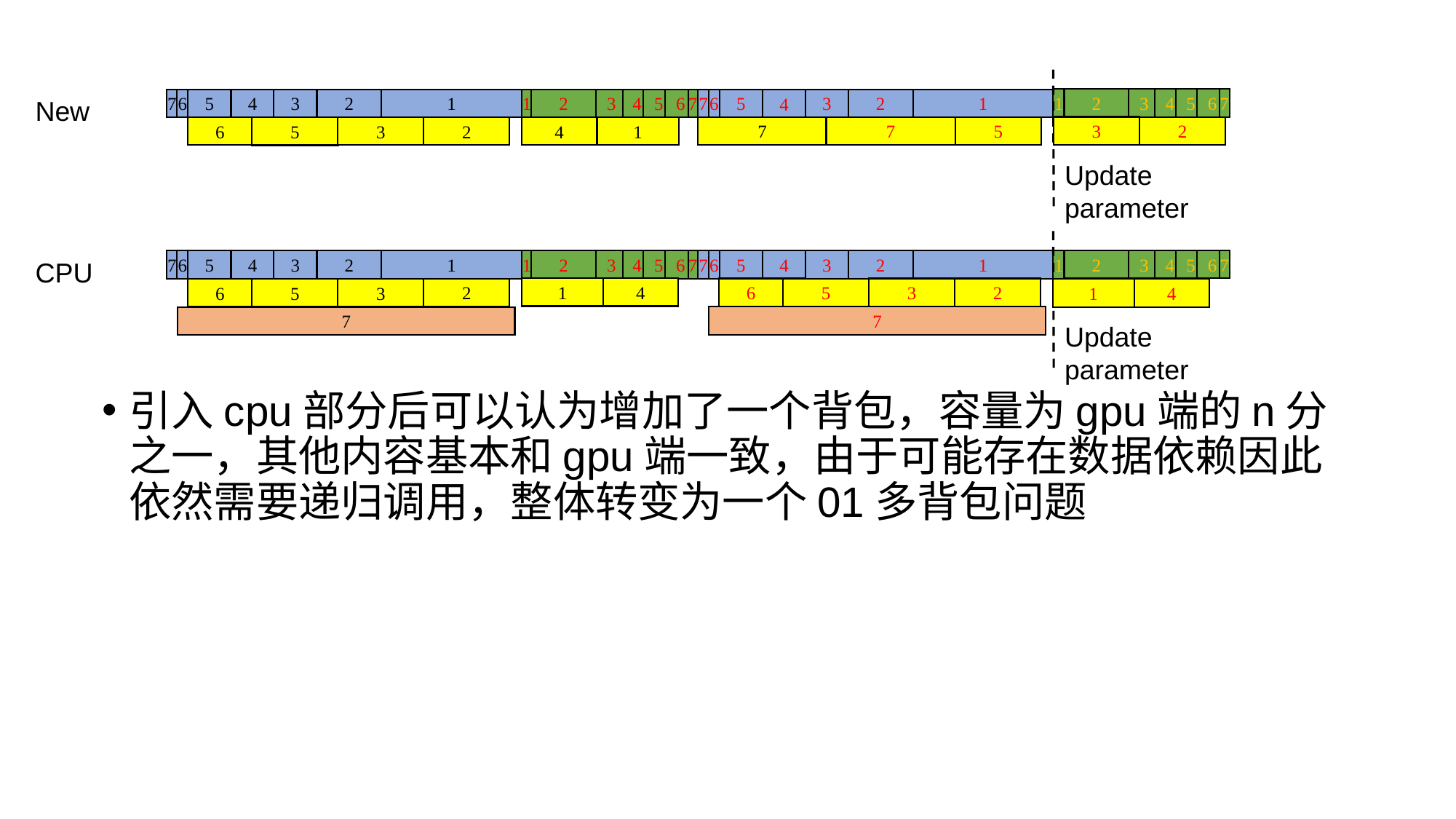

4
3
1
2
5
6
7
6
2
3
4
1
4
7
6
5
3
2
1
4
5
7
7
6
5
3
2
1
3
2
7
7
5
4
1
2
6
3
5
Update parameter
New
4
3
1
2
5
6
7
6
2
3
4
1
4
7
6
5
3
2
1
4
5
7
7
6
5
3
2
1
1
4
2
6
3
5
2
6
3
5
1
4
7
7
Update parameter
CPU
引入cpu部分后可以认为增加了一个背包，容量为gpu端的n分之一，其他内容基本和gpu端一致，由于可能存在数据依赖因此依然需要递归调用，整体转变为一个01多背包问题